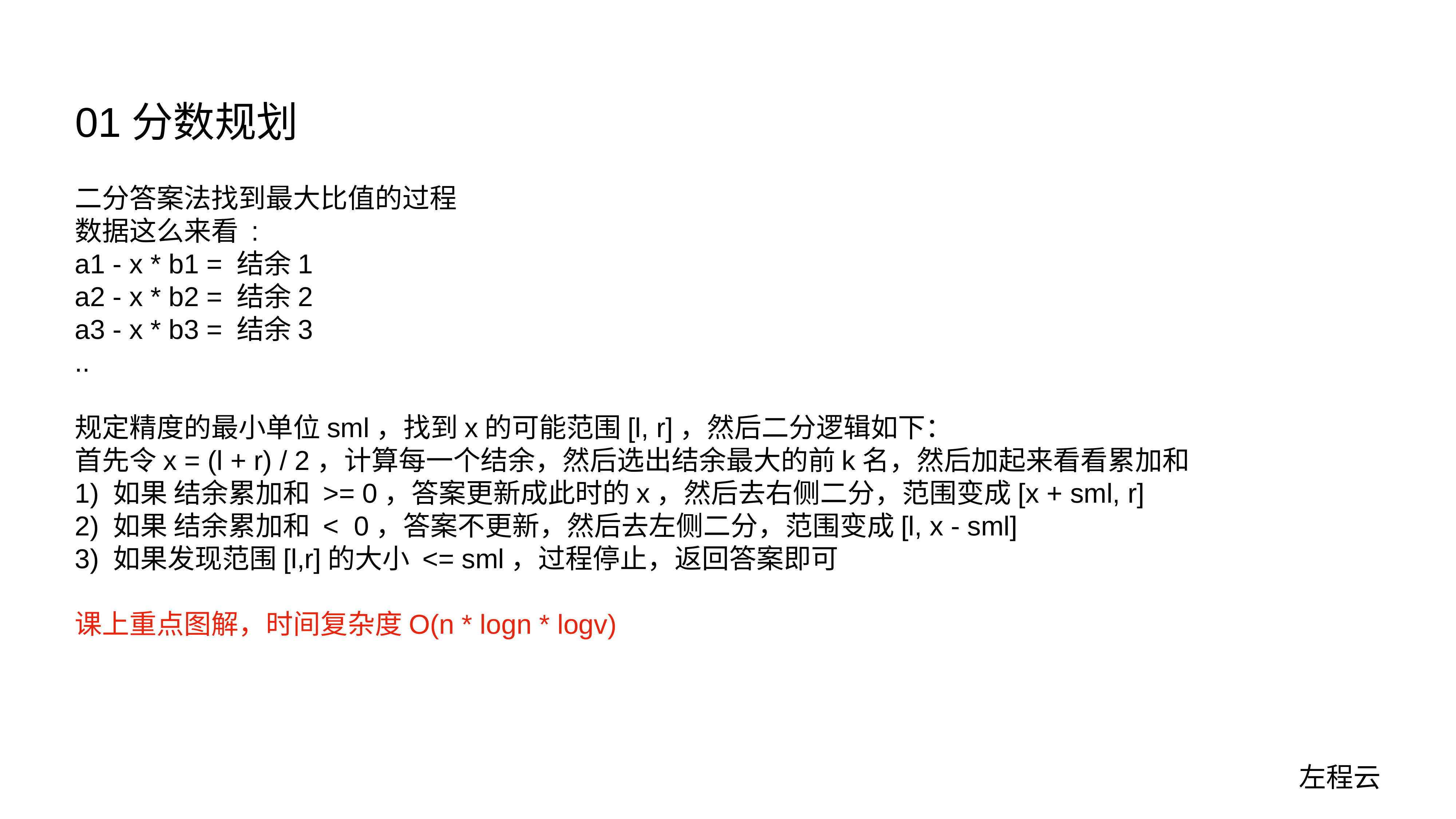

# 01分数规划
二分答案法找到最大比值的过程
数据这么来看 :
a1 - x * b1 = 结余1
a2 - x * b2 = 结余2
a3 - x * b3 = 结余3
..

规定精度的最小单位sml，找到x的可能范围[l, r]，然后二分逻辑如下：
首先令x = (l + r) / 2，计算每一个结余，然后选出结余最大的前k名，然后加起来看看累加和
1) 如果 结余累加和 >= 0，答案更新成此时的x，然后去右侧二分，范围变成[x + sml, r]
2) 如果 结余累加和 <  0，答案不更新，然后去左侧二分，范围变成[l, x - sml]
3) 如果发现范围[l,r]的大小 <= sml，过程停止，返回答案即可

课上重点图解，时间复杂度O(n * logn * logv)
左程云